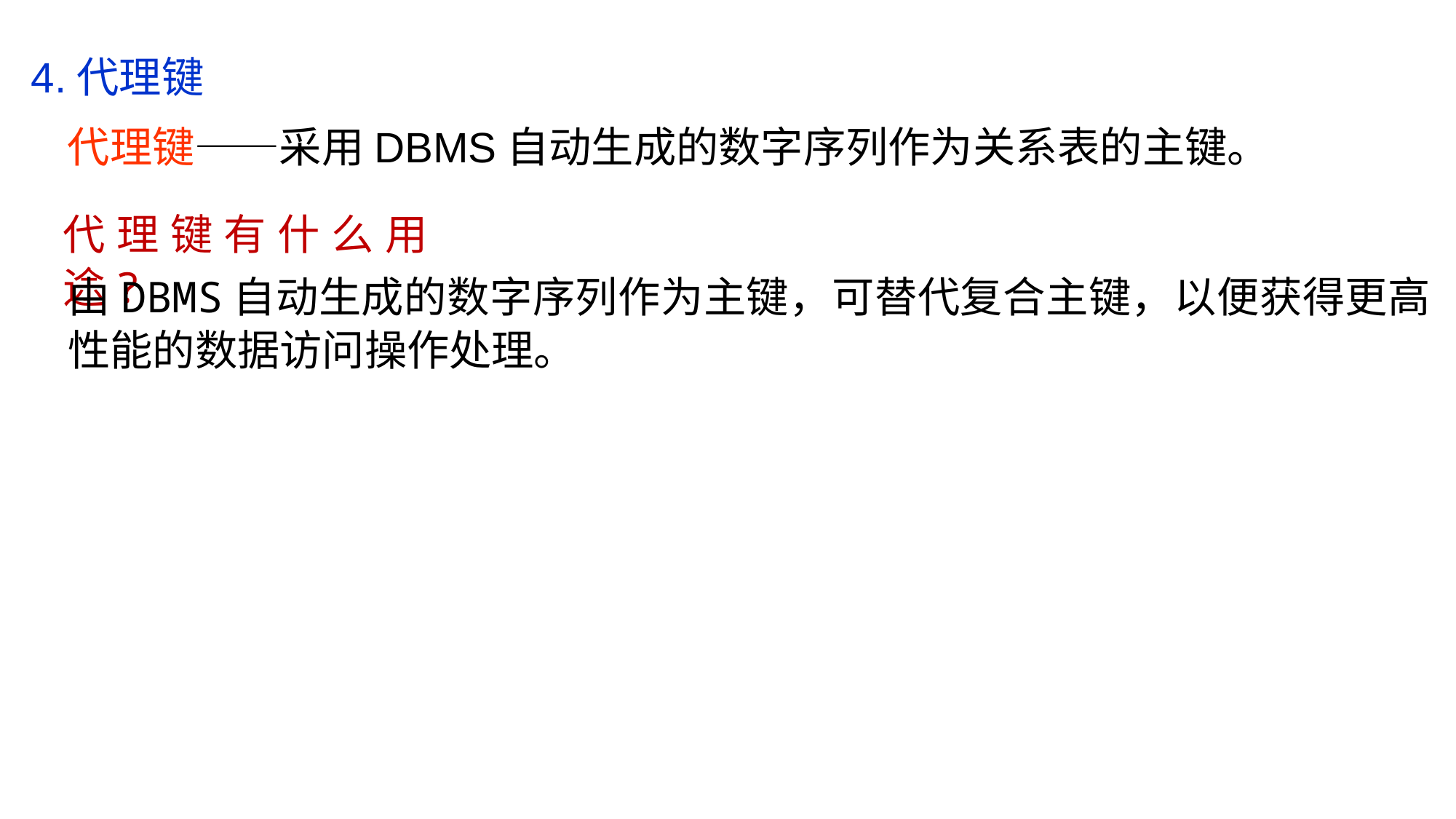

4.代理键
代理键——采用DBMS自动生成的数字序列作为关系表的主键。
代理键有什么用途?
由DBMS自动生成的数字序列作为主键，可替代复合主键，以便获得更高性能的数据访问操作处理。